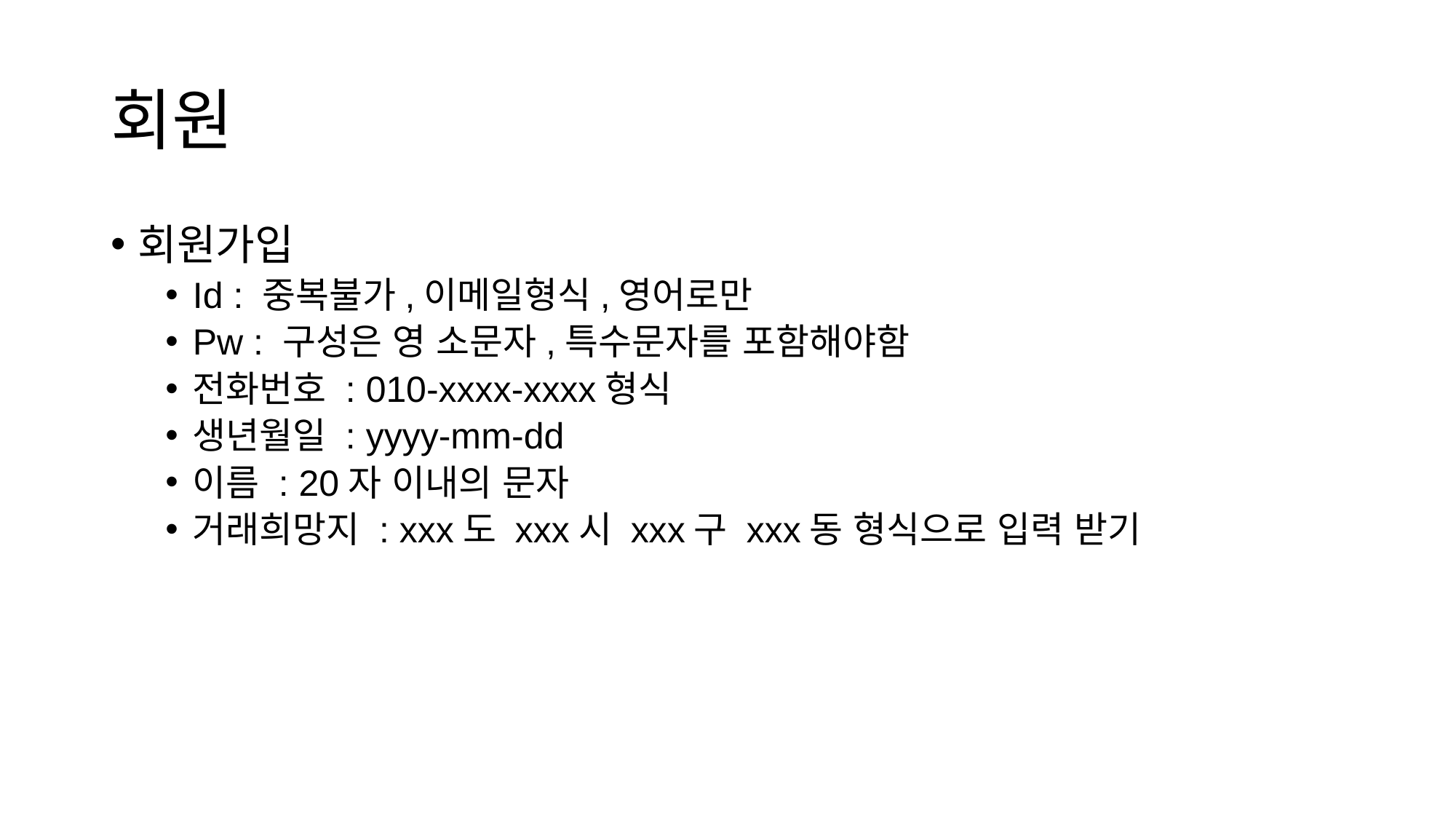

# 회원
회원가입
Id : 중복불가,이메일형식,영어로만
Pw : 구성은 영 소문자,특수문자를 포함해야함
전화번호 : 010-xxxx-xxxx형식
생년월일 : yyyy-mm-dd
이름 : 20자 이내의 문자
거래희망지 : xxx도 xxx시 xxx구 xxx동 형식으로 입력 받기